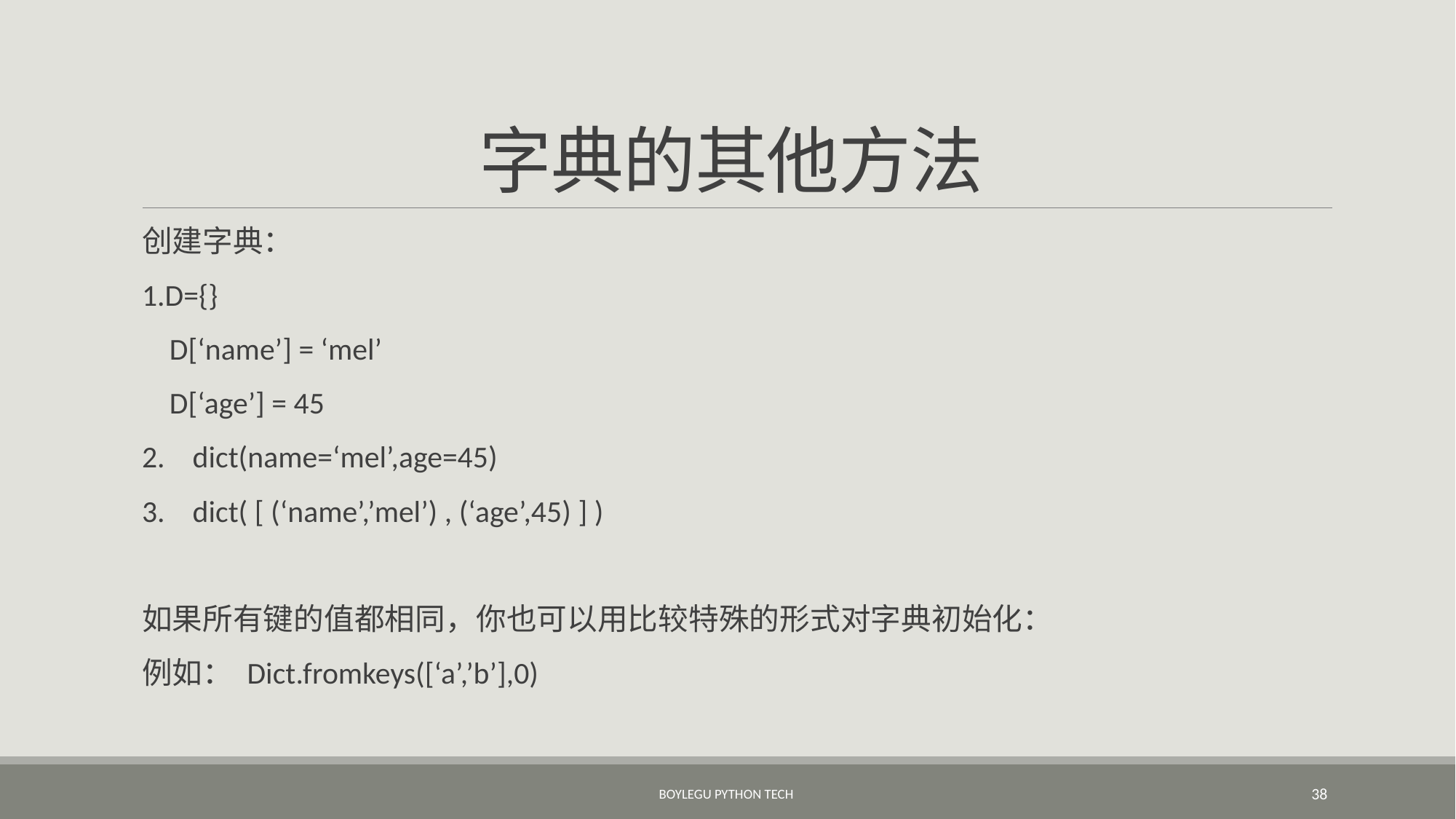

# 字典的其他方法
创建字典：
1.D={}
    D[‘name’] = ‘mel’
    D[‘age’] = 45
2.    dict(name=‘mel’,age=45)
3.    dict( [ (‘name’,’mel’) , (‘age’,45) ] )

如果所有键的值都相同，你也可以用比较特殊的形式对字典初始化：
例如： Dict.fromkeys([‘a’,’b’],0)

BoyleGu Python Tech
38